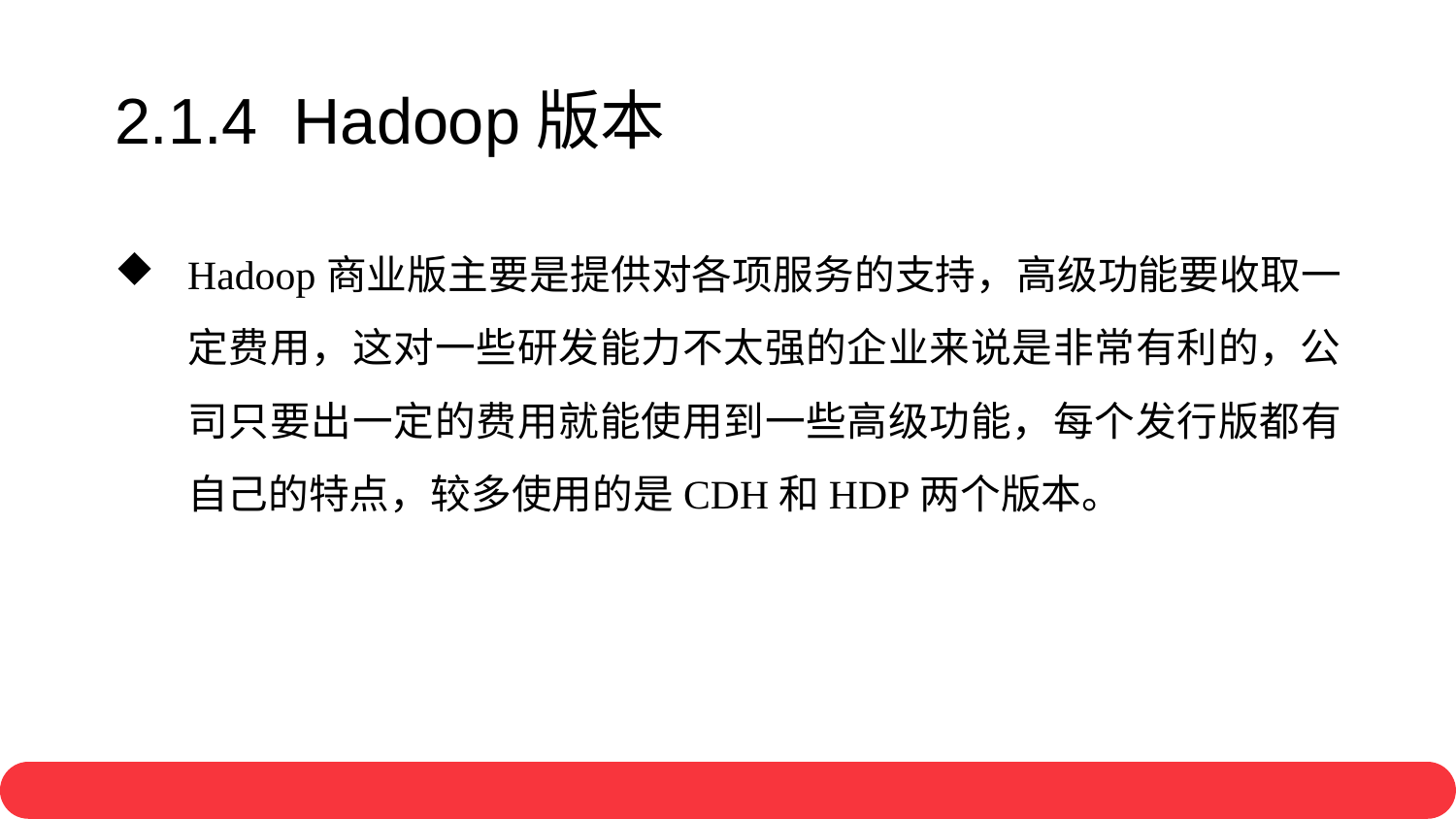

# 2.1.4  Hadoop版本
Hadoop商业版主要是提供对各项服务的支持，高级功能要收取一定费用，这对一些研发能力不太强的企业来说是非常有利的，公司只要出一定的费用就能使用到一些高级功能，每个发行版都有自己的特点，较多使用的是CDH和HDP两个版本。